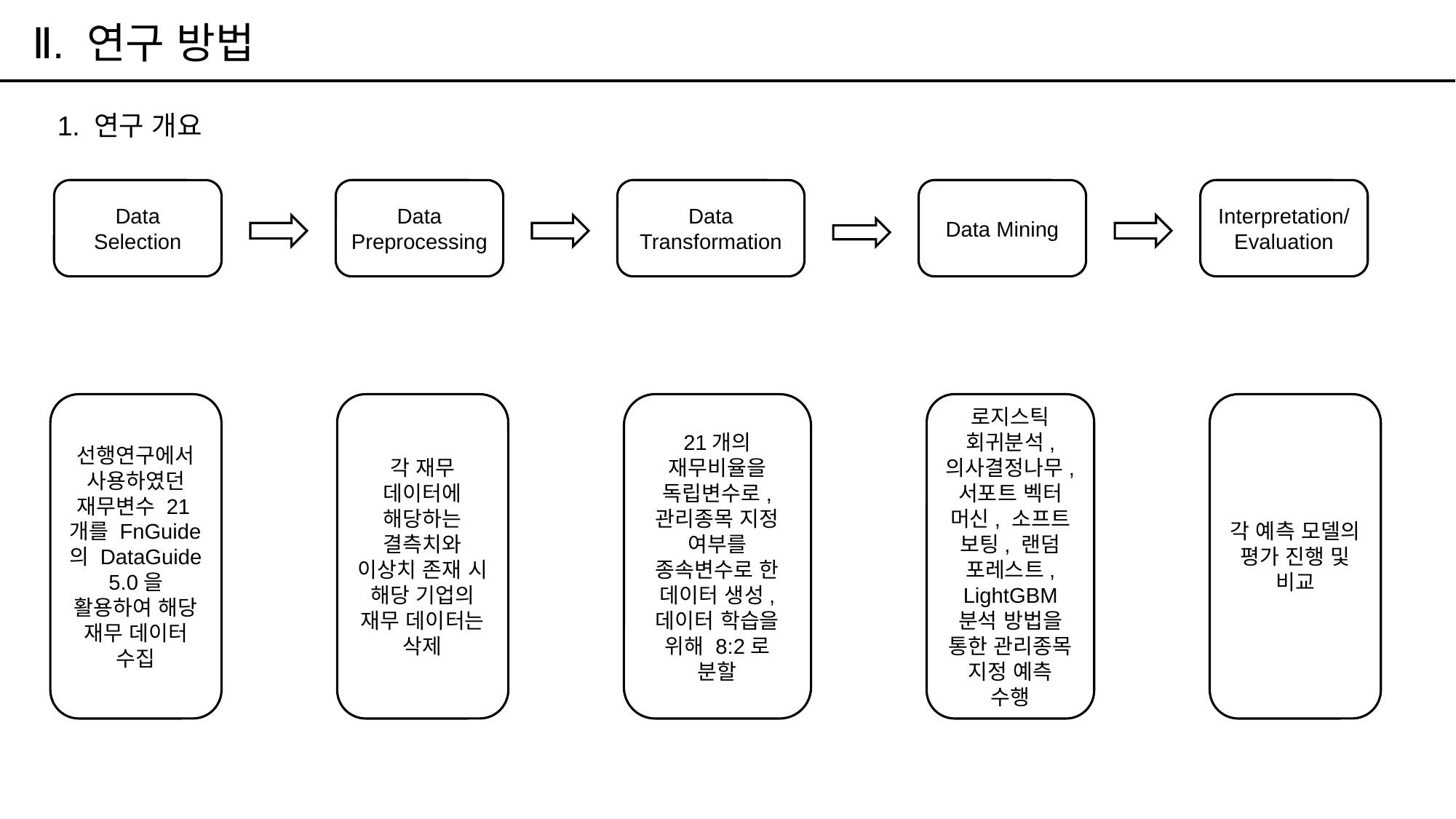

Ⅱ. 연구 방법
1. 연구 개요
Data Selection
Data Preprocessing
Data Transformation
Data Mining
Interpretation/Evaluation

선행연구에서 사용하였던 재무변수 21개를 FnGuide의 DataGuide 5.0을 활용하여 해당 재무 데이터 수집
각 재무 데이터에 해당하는 결측치와 이상치 존재 시 해당 기업의 재무 데이터는 삭제
21개의 재무비율을 독립변수로, 관리종목 지정 여부를 종속변수로 한 데이터 생성, 데이터 학습을 위해 8:2로 분할
로지스틱 회귀분석, 의사결정나무, 서포트 벡터 머신, 소프트 보팅, 랜덤 포레스트, LightGBM 분석 방법을 통한 관리종목 지정 예측 수행
각 예측 모델의 평가 진행 및 비교